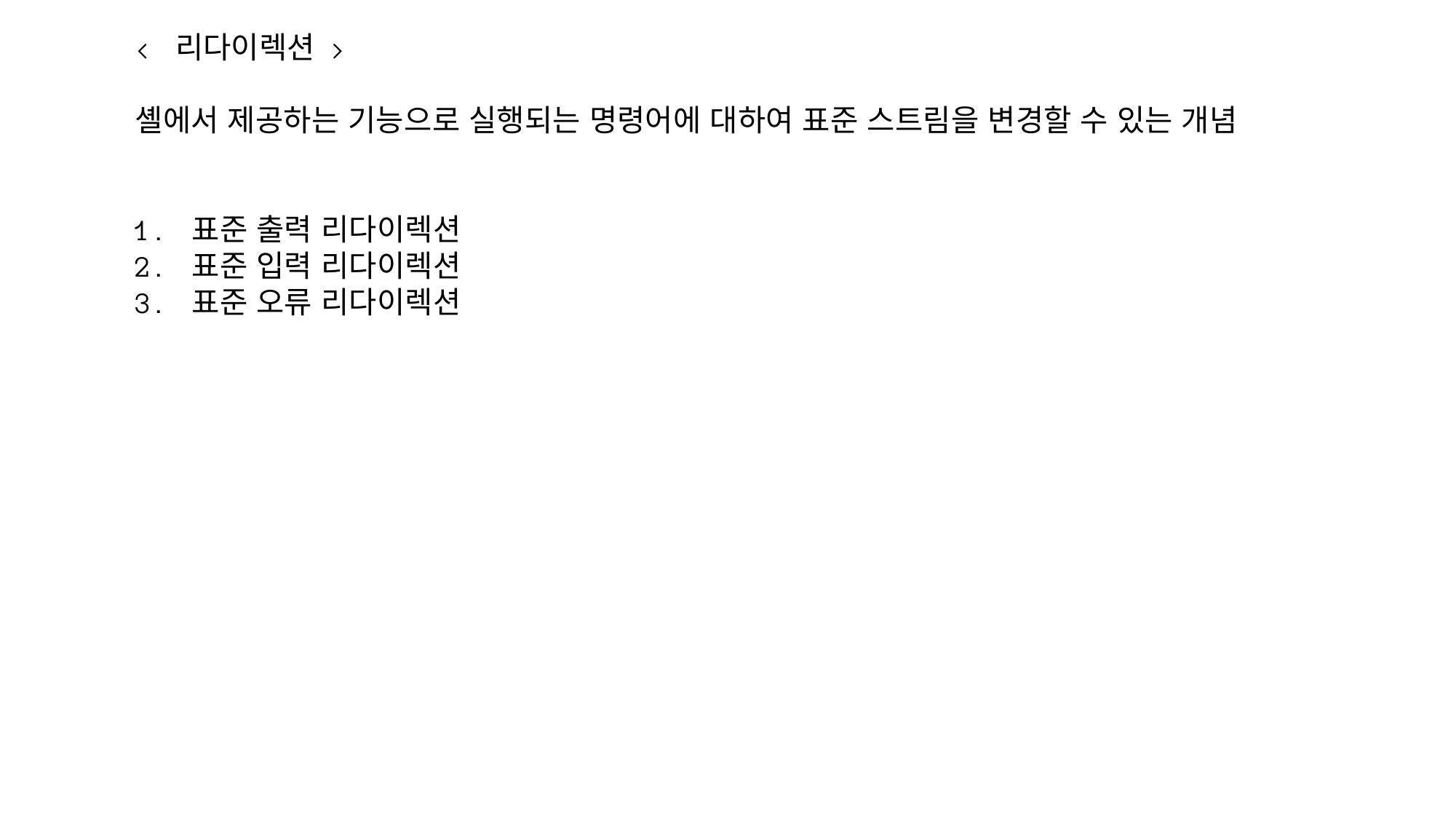

< 리다이렉션 >

셸에서 제공하는 기능으로 실행되는 명령어에 대하여 표준 스트림을 변경할 수 있는 개념

1. 표준 출력 리다이렉션
2. 표준 입력 리다이렉션
3. 표준 오류 리다이렉션